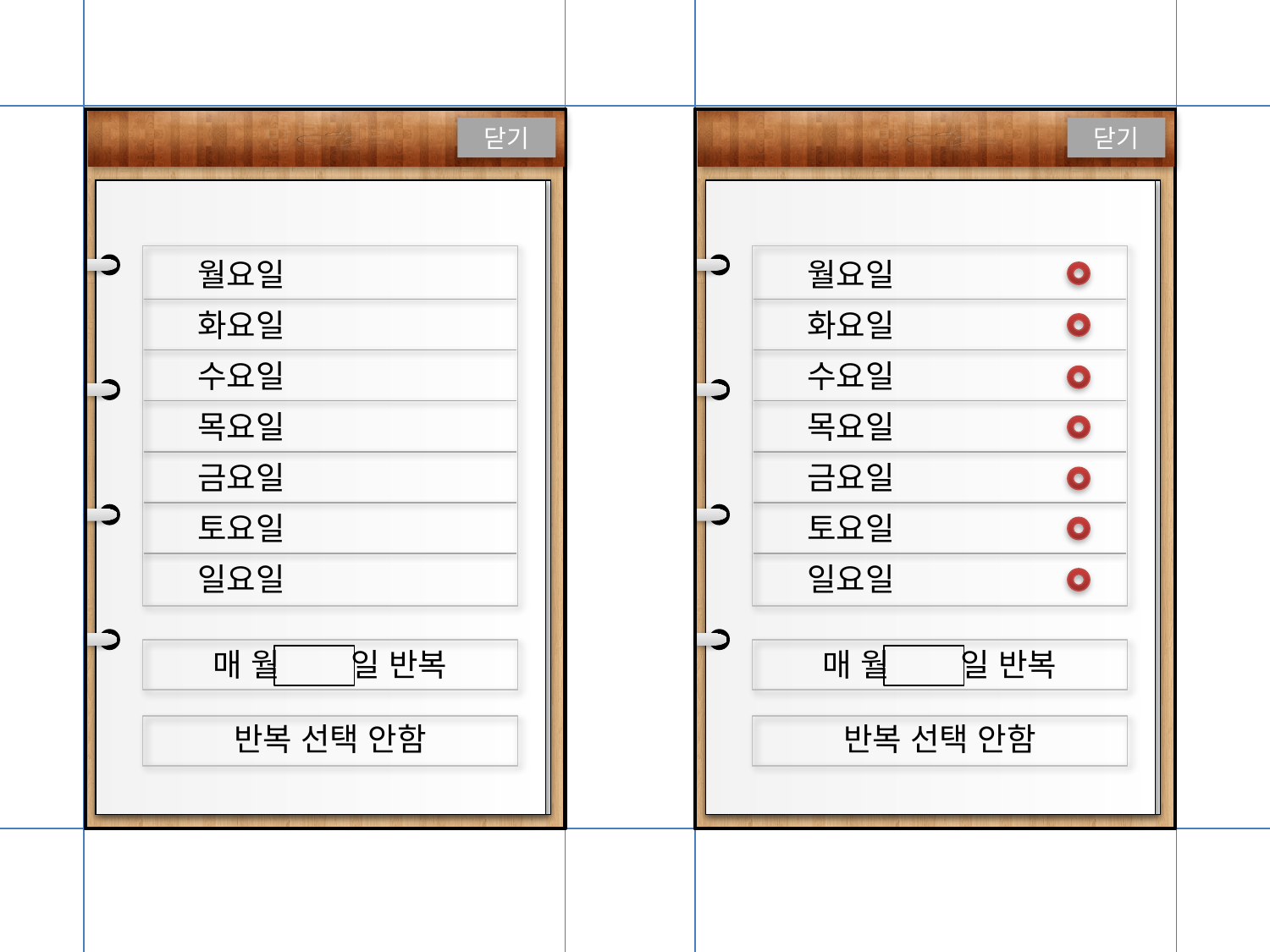

반복 선택
닫기

월요일

화요일

수요일

목요일

금요일

토요일

일요일
매 월        일 반복

반복 선택 안함

반복 선택
닫기

월요일

화요일

수요일

목요일

금요일

토요일

일요일
매 월        일 반복

반복 선택 안함